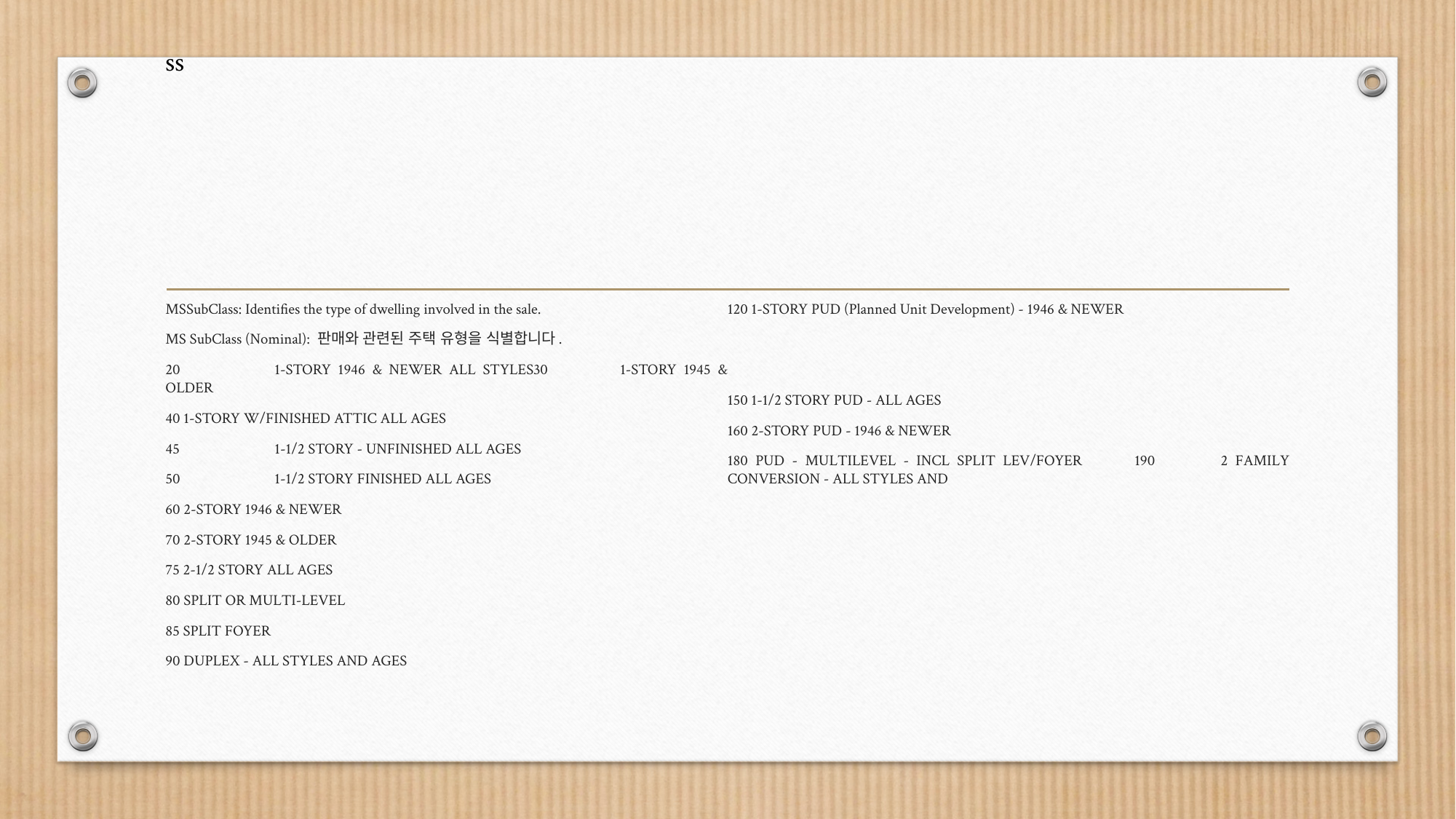

ss
MSSubClass: Identifies the type of dwelling involved in the sale.
MS SubClass (Nominal): 판매와 관련된 주택 유형을 식별합니다.
20	1-STORY 1946 & NEWER ALL STYLES30	1-STORY 1945 & OLDER
40 1-STORY W/FINISHED ATTIC ALL AGES
45	1-1/2 STORY - UNFINISHED ALL AGES
50	1-1/2 STORY FINISHED ALL AGES
60 2-STORY 1946 & NEWER
70 2-STORY 1945 & OLDER
75 2-1/2 STORY ALL AGES
80 SPLIT OR MULTI-LEVEL
85 SPLIT FOYER
90 DUPLEX - ALL STYLES AND AGES
120 1-STORY PUD (Planned Unit Development) - 1946 & NEWER

150 1-1/2 STORY PUD - ALL AGES
160 2-STORY PUD - 1946 & NEWER
180 PUD - MULTILEVEL - INCL SPLIT LEV/FOYER       190	2 FAMILY CONVERSION - ALL STYLES AND